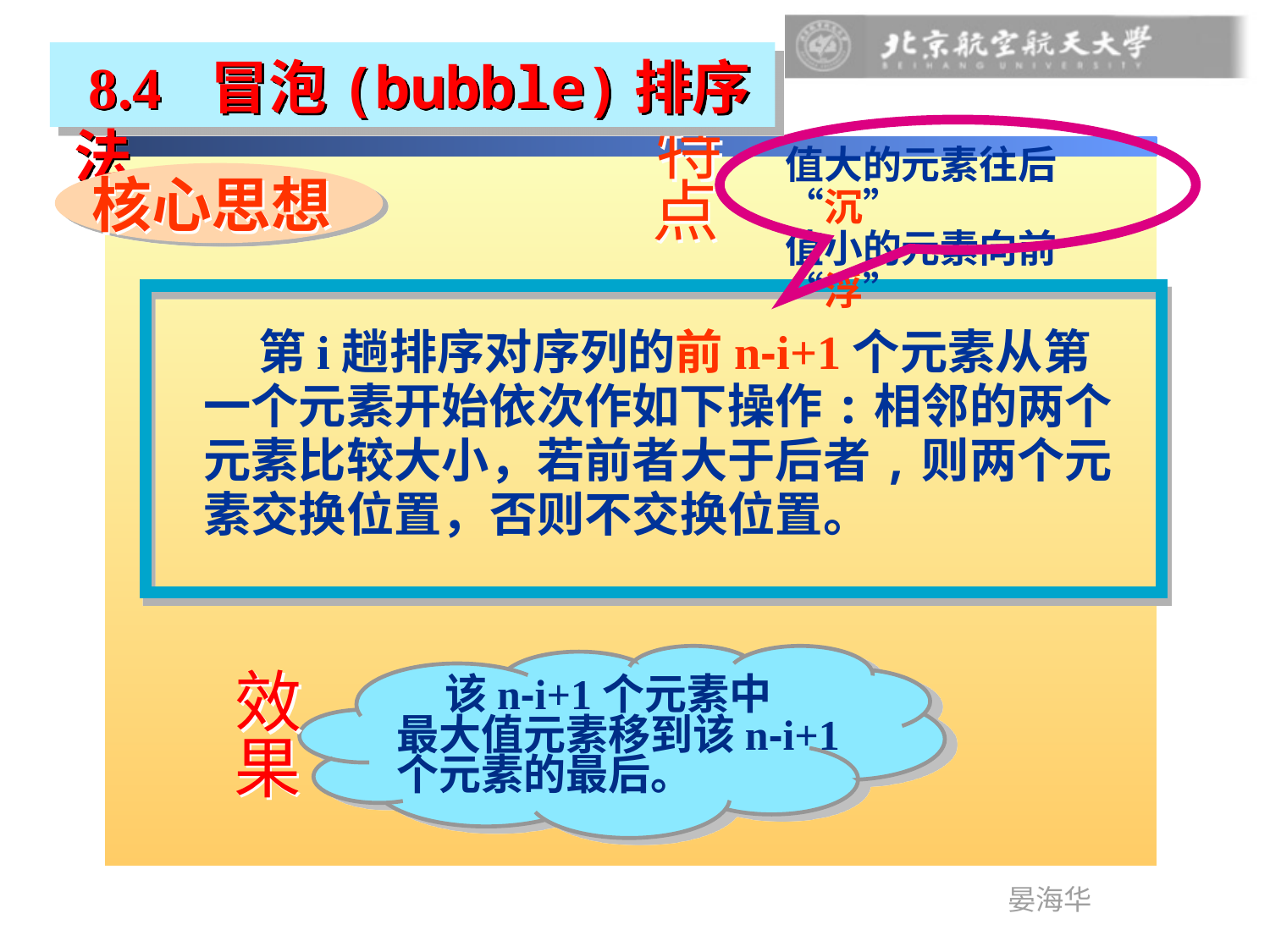

8.4 冒泡(bubble)排序法
特
点

值大的元素往后“沉”
值小的元素向前“浮”
核心思想

    第i趟排序对序列的前n-i+1个元素从第
一个元素开始依次作如下操作:相邻的两个
元素比较大小，若前者大于后者,则两个元
素交换位置，否则不交换位置。

效
    该n-i+1个元素中
最大值元素移到该n-i+1
个元素的最后。
果